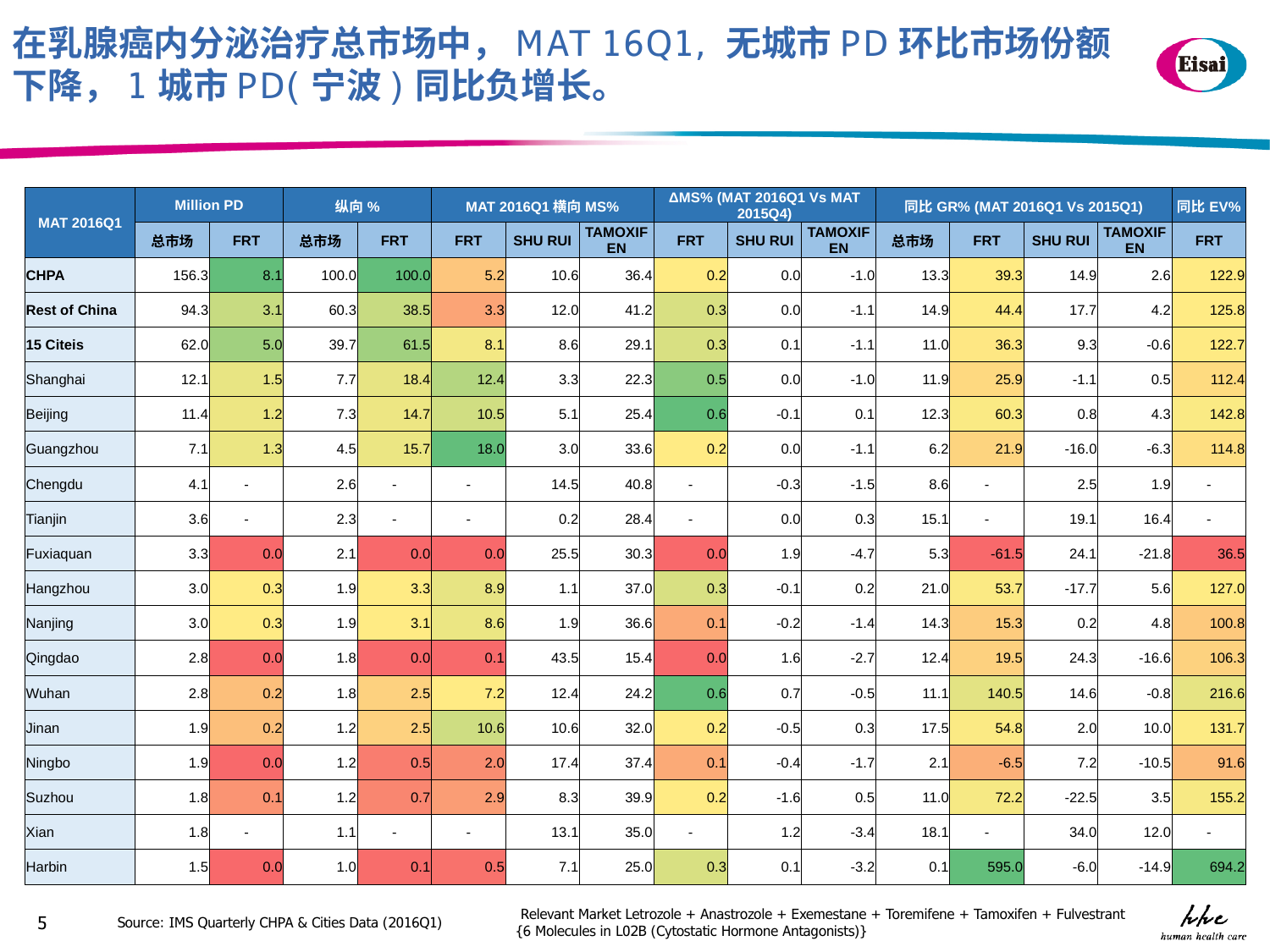

在乳腺癌内分泌治疗总市场中，MAT 16Q1, 无城市PD环比市场份额下降，1城市PD(宁波)同比负增长。
| MAT 2016Q1 | Million PD |  | 纵向% |  | MAT 2016Q1横向MS% |  |  | ΔMS% (MAT 2016Q1 Vs MAT 2015Q4) |  |  | 同比GR% (MAT 2016Q1 Vs 2015Q1) |  |  |  | 同比EV% |
| --- | --- | --- | --- | --- | --- | --- | --- | --- | --- | --- | --- | --- | --- | --- | --- |
|  | 总市场 | FRT | 总市场 | FRT | FRT | SHU RUI | TAMOXIFEN | FRT | SHU RUI | TAMOXIFEN | 总市场 | FRT | SHU RUI | TAMOXIFEN | FRT |
| CHPA | 156.3 | 8.1 | 100.0 | 100.0 | 5.2 | 10.6 | 36.4 | 0.2 | 0.0 | -1.0 | 13.3 | 39.3 | 14.9 | 2.6 | 122.9 |
| Rest of China | 94.3 | 3.1 | 60.3 | 38.5 | 3.3 | 12.0 | 41.2 | 0.3 | 0.0 | -1.1 | 14.9 | 44.4 | 17.7 | 4.2 | 125.8 |
| 15 Citeis | 62.0 | 5.0 | 39.7 | 61.5 | 8.1 | 8.6 | 29.1 | 0.3 | 0.1 | -1.1 | 11.0 | 36.3 | 9.3 | -0.6 | 122.7 |
| Shanghai | 12.1 | 1.5 | 7.7 | 18.4 | 12.4 | 3.3 | 22.3 | 0.5 | 0.0 | -1.0 | 11.9 | 25.9 | -1.1 | 0.5 | 112.4 |
| Beijing | 11.4 | 1.2 | 7.3 | 14.7 | 10.5 | 5.1 | 25.4 | 0.6 | -0.1 | 0.1 | 12.3 | 60.3 | 0.8 | 4.3 | 142.8 |
| Guangzhou | 7.1 | 1.3 | 4.5 | 15.7 | 18.0 | 3.0 | 33.6 | 0.2 | 0.0 | -1.1 | 6.2 | 21.9 | -16.0 | -6.3 | 114.8 |
| Chengdu | 4.1 | - | 2.6 | - | - | 14.5 | 40.8 | - | -0.3 | -1.5 | 8.6 | - | 2.5 | 1.9 | - |
| Tianjin | 3.6 | - | 2.3 | - | - | 0.2 | 28.4 | - | 0.0 | 0.3 | 15.1 | - | 19.1 | 16.4 | - |
| Fuxiaquan | 3.3 | 0.0 | 2.1 | 0.0 | 0.0 | 25.5 | 30.3 | 0.0 | 1.9 | -4.7 | 5.3 | -61.5 | 24.1 | -21.8 | 36.5 |
| Hangzhou | 3.0 | 0.3 | 1.9 | 3.3 | 8.9 | 1.1 | 37.0 | 0.3 | -0.1 | 0.2 | 21.0 | 53.7 | -17.7 | 5.6 | 127.0 |
| Nanjing | 3.0 | 0.3 | 1.9 | 3.1 | 8.6 | 1.9 | 36.6 | 0.1 | -0.2 | -1.4 | 14.3 | 15.3 | 0.2 | 4.8 | 100.8 |
| Qingdao | 2.8 | 0.0 | 1.8 | 0.0 | 0.1 | 43.5 | 15.4 | 0.0 | 1.6 | -2.7 | 12.4 | 19.5 | 24.3 | -16.6 | 106.3 |
| Wuhan | 2.8 | 0.2 | 1.8 | 2.5 | 7.2 | 12.4 | 24.2 | 0.6 | 0.7 | -0.5 | 11.1 | 140.5 | 14.6 | -0.8 | 216.6 |
| Jinan | 1.9 | 0.2 | 1.2 | 2.5 | 10.6 | 10.6 | 32.0 | 0.2 | -0.5 | 0.3 | 17.5 | 54.8 | 2.0 | 10.0 | 131.7 |
| Ningbo | 1.9 | 0.0 | 1.2 | 0.5 | 2.0 | 17.4 | 37.4 | 0.1 | -0.4 | -1.7 | 2.1 | -6.5 | 7.2 | -10.5 | 91.6 |
| Suzhou | 1.8 | 0.1 | 1.2 | 0.7 | 2.9 | 8.3 | 39.9 | 0.2 | -1.6 | 0.5 | 11.0 | 72.2 | -22.5 | 3.5 | 155.2 |
| Xian | 1.8 | - | 1.1 | - | - | 13.1 | 35.0 | - | 1.2 | -3.4 | 18.1 | - | 34.0 | 12.0 | - |
| Harbin | 1.5 | 0.0 | 1.0 | 0.1 | 0.5 | 7.1 | 25.0 | 0.3 | 0.1 | -3.2 | 0.1 | 595.0 | -6.0 | -14.9 | 694.2 |
Source: IMS Quarterly CHPA & Cities Data (2016Q1)
 Relevant Market Letrozole + Anastrozole + Exemestane + Toremifene + Tamoxifen + Fulvestrant {6 Molecules in L02B (Cytostatic Hormone Antagonists)}
5